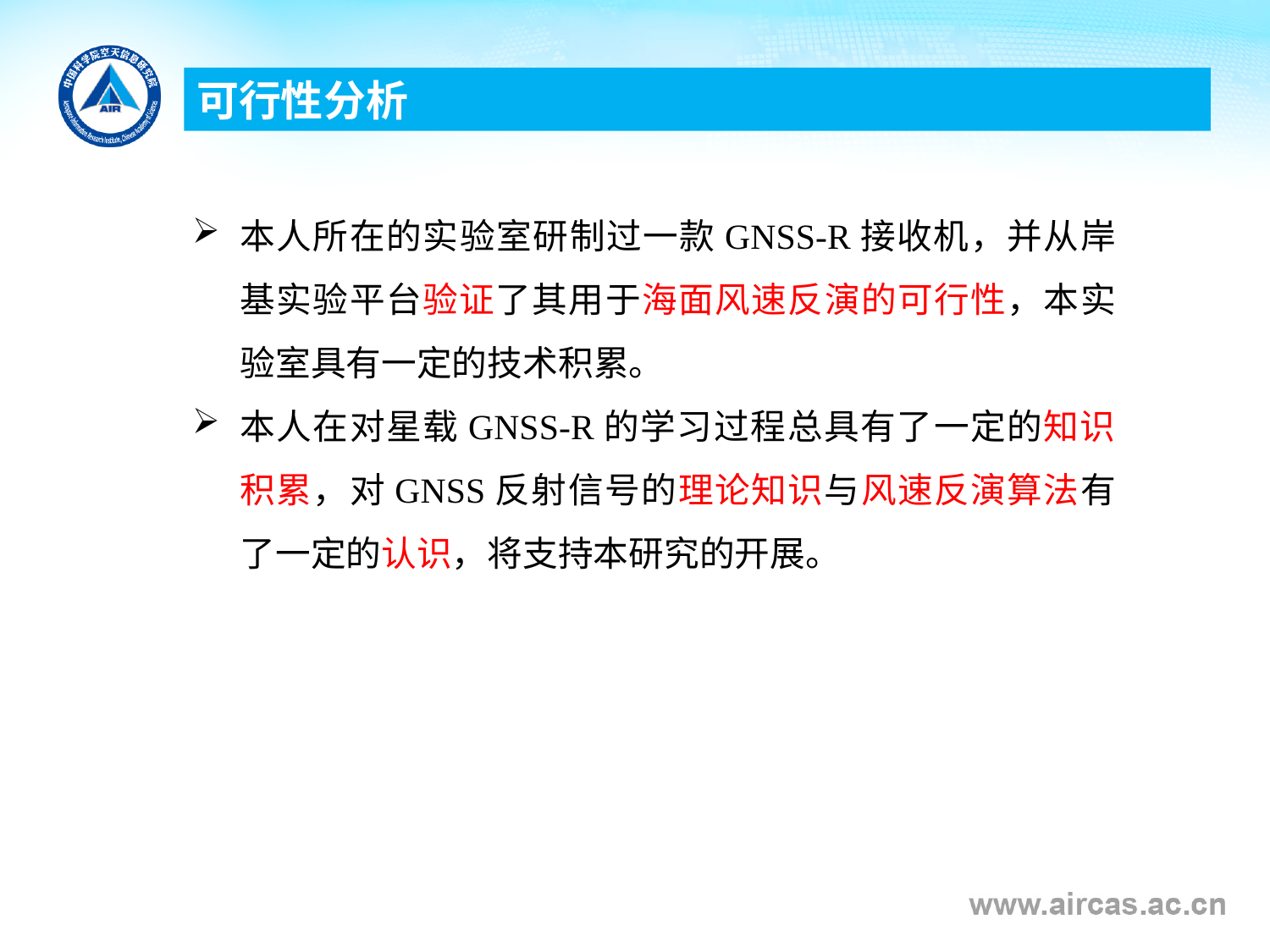

可行性分析
本人所在的实验室研制过一款GNSS-R接收机，并从岸基实验平台验证了其用于海面风速反演的可行性，本实验室具有一定的技术积累。
本人在对星载GNSS-R的学习过程总具有了一定的知识积累，对GNSS反射信号的理论知识与风速反演算法有了一定的认识，将支持本研究的开展。

24